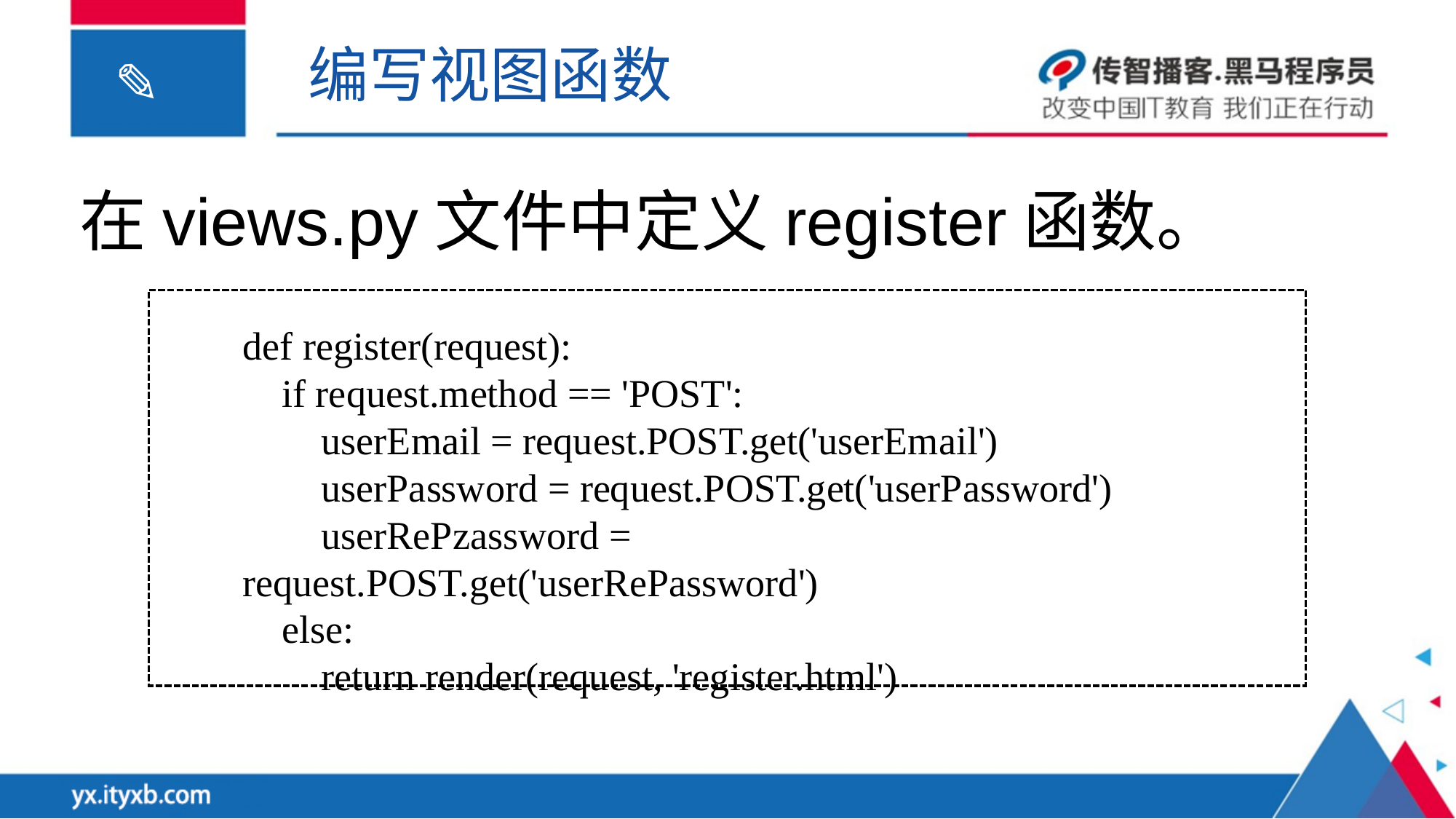

编写视图函数
在views.py文件中定义register函数。

def register(request):
    if request.method == 'POST':
        userEmail = request.POST.get('userEmail')
        userPassword = request.POST.get('userPassword')
        userRePzassword = request.POST.get('userRePassword')
    else:
        return render(request, 'register.html')